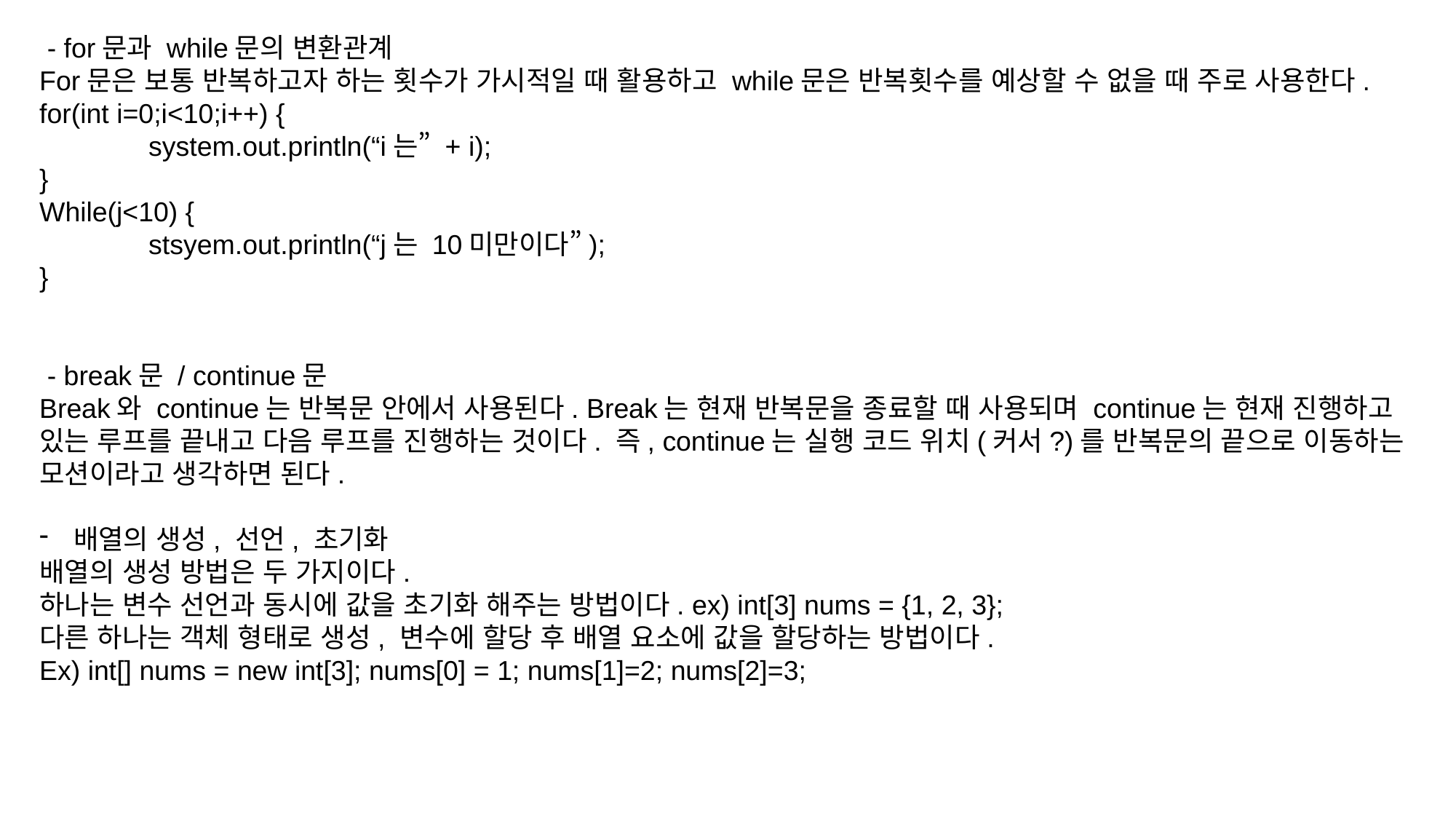

- for문과 while문의 변환관계
For문은 보통 반복하고자 하는 횟수가 가시적일 때 활용하고 while문은 반복횟수를 예상할 수 없을 때 주로 사용한다.
for(int i=0;i<10;i++) {
	system.out.println(“i는” + i);
}
While(j<10) {
	stsyem.out.println(“j는 10미만이다”);
}

 - break문 / continue문
Break와 continue는 반복문 안에서 사용된다. Break는 현재 반복문을 종료할 때 사용되며 continue는 현재 진행하고 있는 루프를 끝내고 다음 루프를 진행하는 것이다. 즉, continue는 실행 코드 위치(커서?)를 반복문의 끝으로 이동하는 모션이라고 생각하면 된다.

배열의 생성, 선언, 초기화
배열의 생성 방법은 두 가지이다.
하나는 변수 선언과 동시에 값을 초기화 해주는 방법이다. ex) int[3] nums = {1, 2, 3};
다른 하나는 객체 형태로 생성, 변수에 할당 후 배열 요소에 값을 할당하는 방법이다.
Ex) int[] nums = new int[3]; nums[0] = 1; nums[1]=2; nums[2]=3;